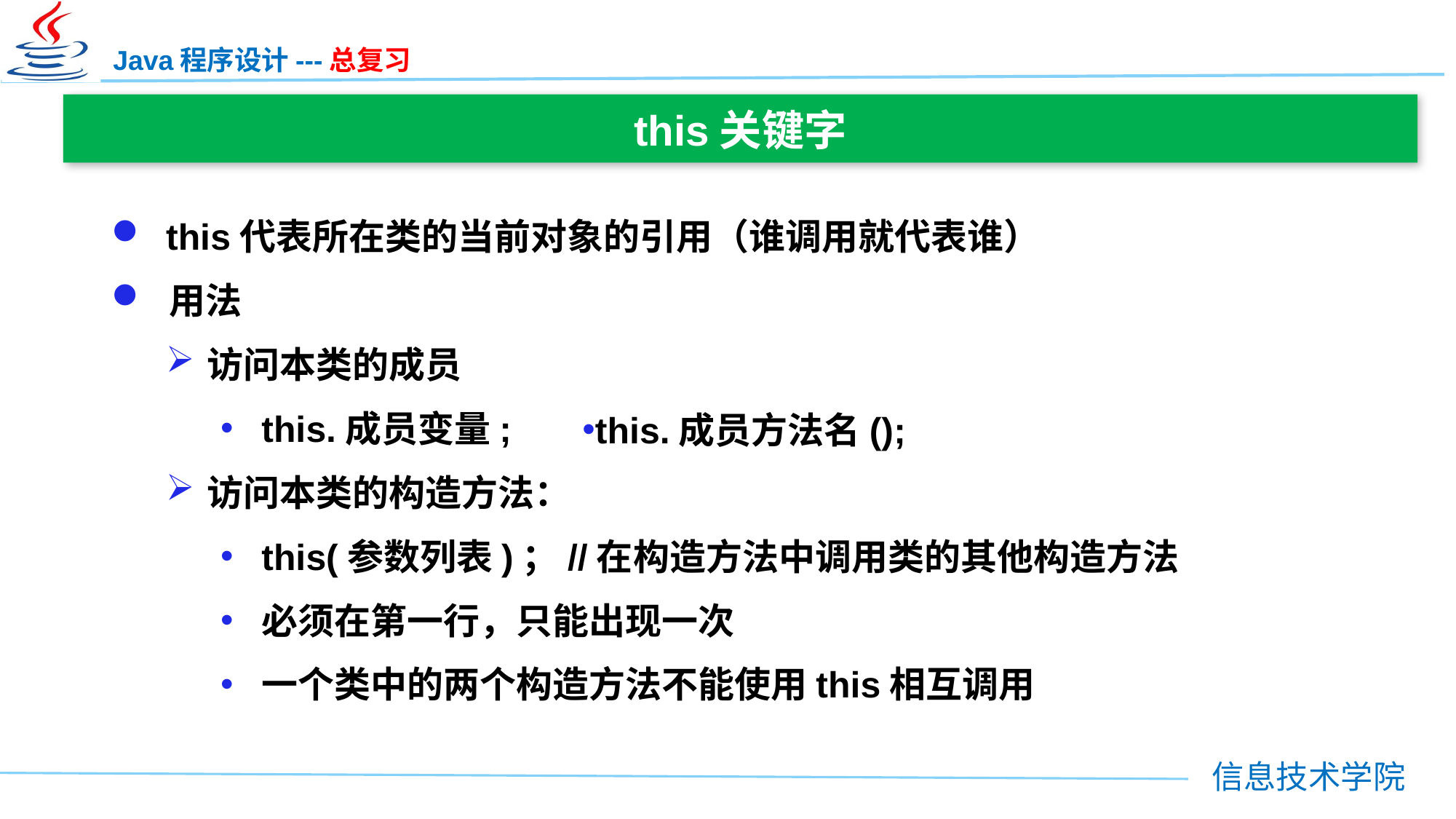

this关键字
this代表所在类的当前对象的引用（谁调用就代表谁）
 用法
访问本类的成员
this.成员变量;
访问本类的构造方法：
this(参数列表)；//在构造方法中调用类的其他构造方法
必须在第一行，只能出现一次
一个类中的两个构造方法不能使用this相互调用
this.成员方法名();